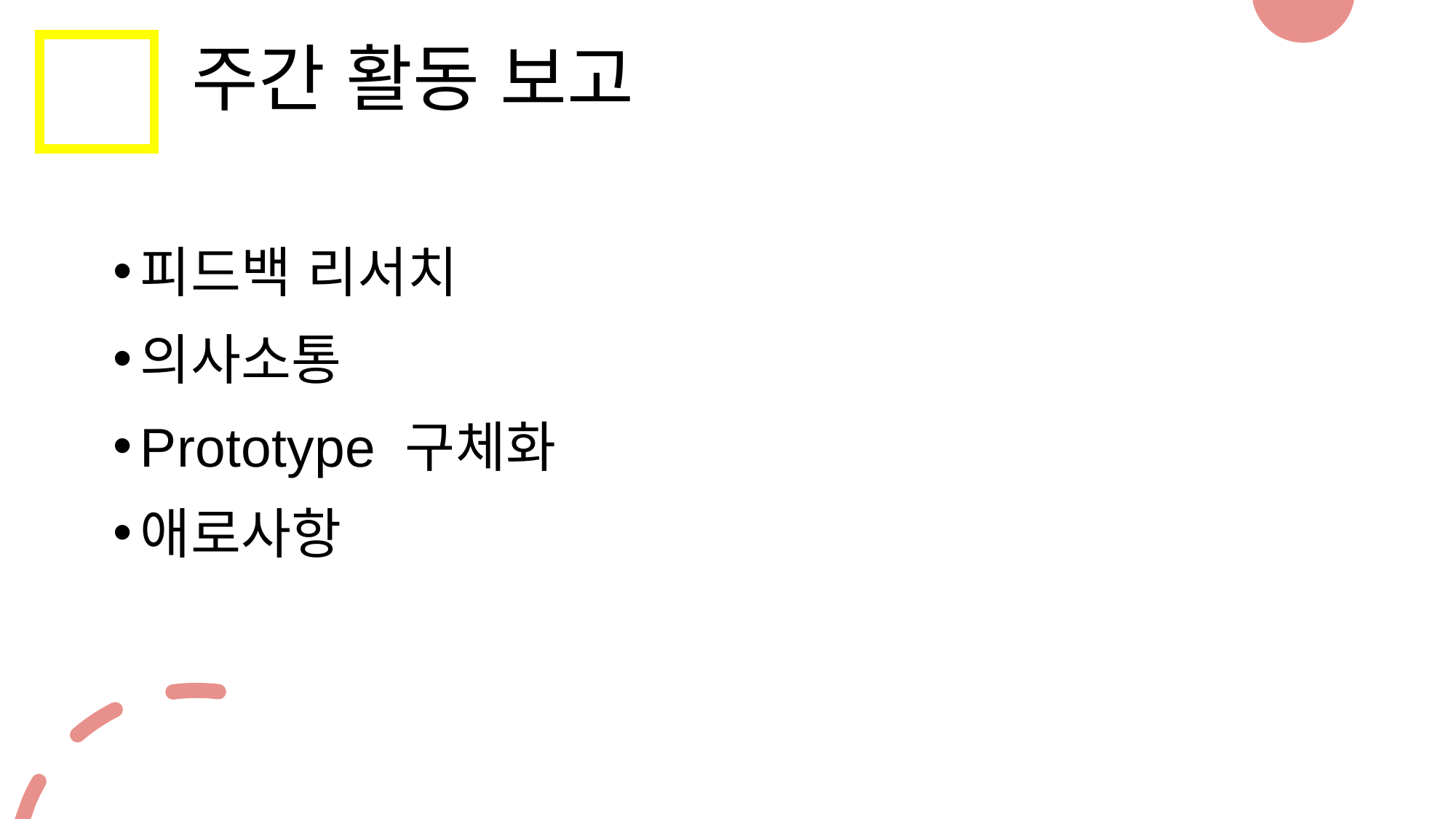

주간 활동 보고

피드백 리서치
의사소통
Prototype 구체화
애로사항